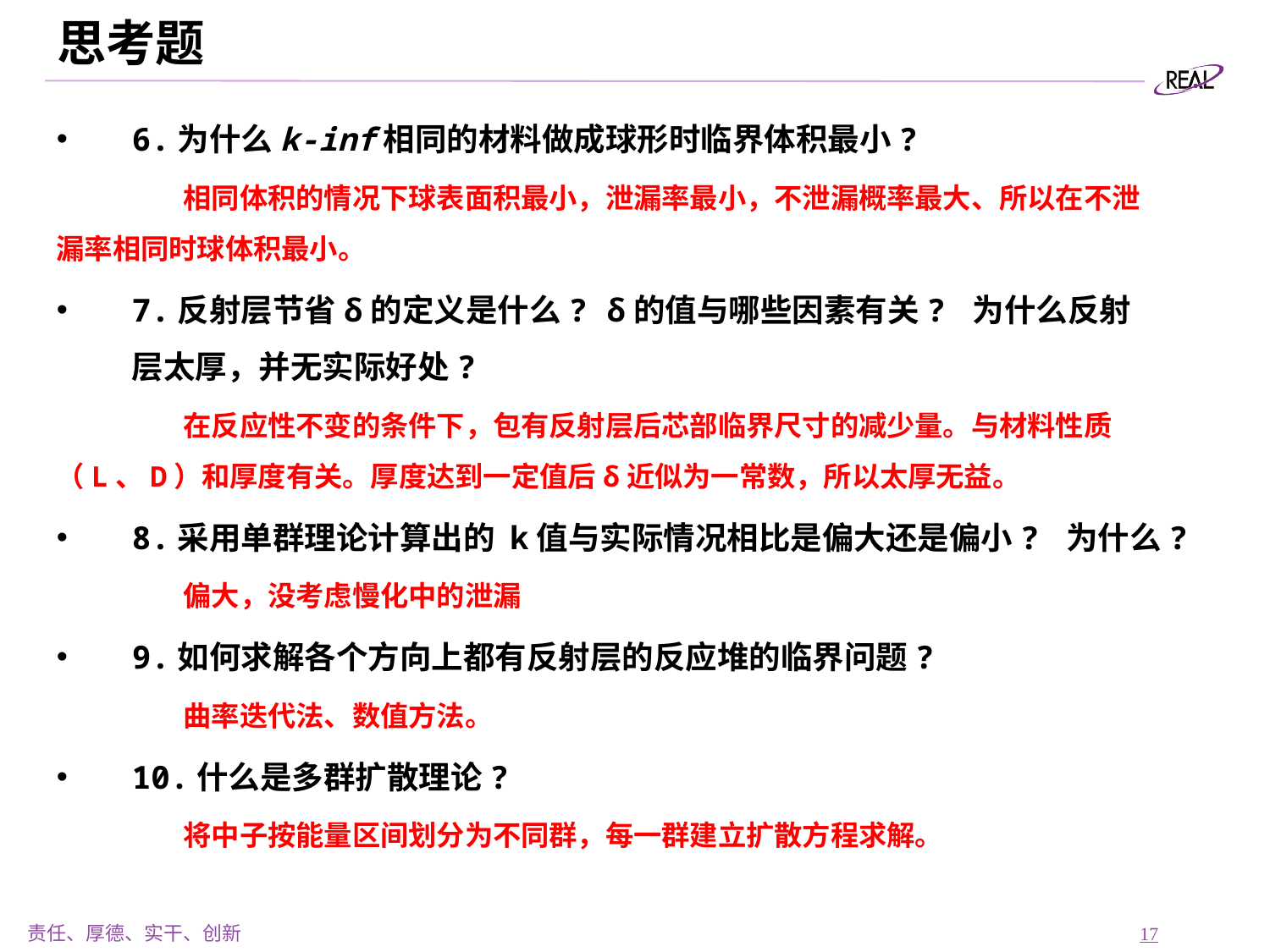

# 思考题
6.为什么k-inf相同的材料做成球形时临界体积最小?
	相同体积的情况下球表面积最小，泄漏率最小，不泄漏概率最大、所以在不泄漏率相同时球体积最小。
7.反射层节省δ的定义是什么? δ的值与哪些因素有关? 为什么反射层太厚，并无实际好处?
	在反应性不变的条件下，包有反射层后芯部临界尺寸的减少量。与材料性质（L、D）和厚度有关。厚度达到一定值后δ近似为一常数，所以太厚无益。
8.采用单群理论计算出的 k值与实际情况相比是偏大还是偏小? 为什么?
	偏大，没考虑慢化中的泄漏
9.如何求解各个方向上都有反射层的反应堆的临界问题?
	曲率迭代法、数值方法。
10.什么是多群扩散理论?
	将中子按能量区间划分为不同群，每一群建立扩散方程求解。